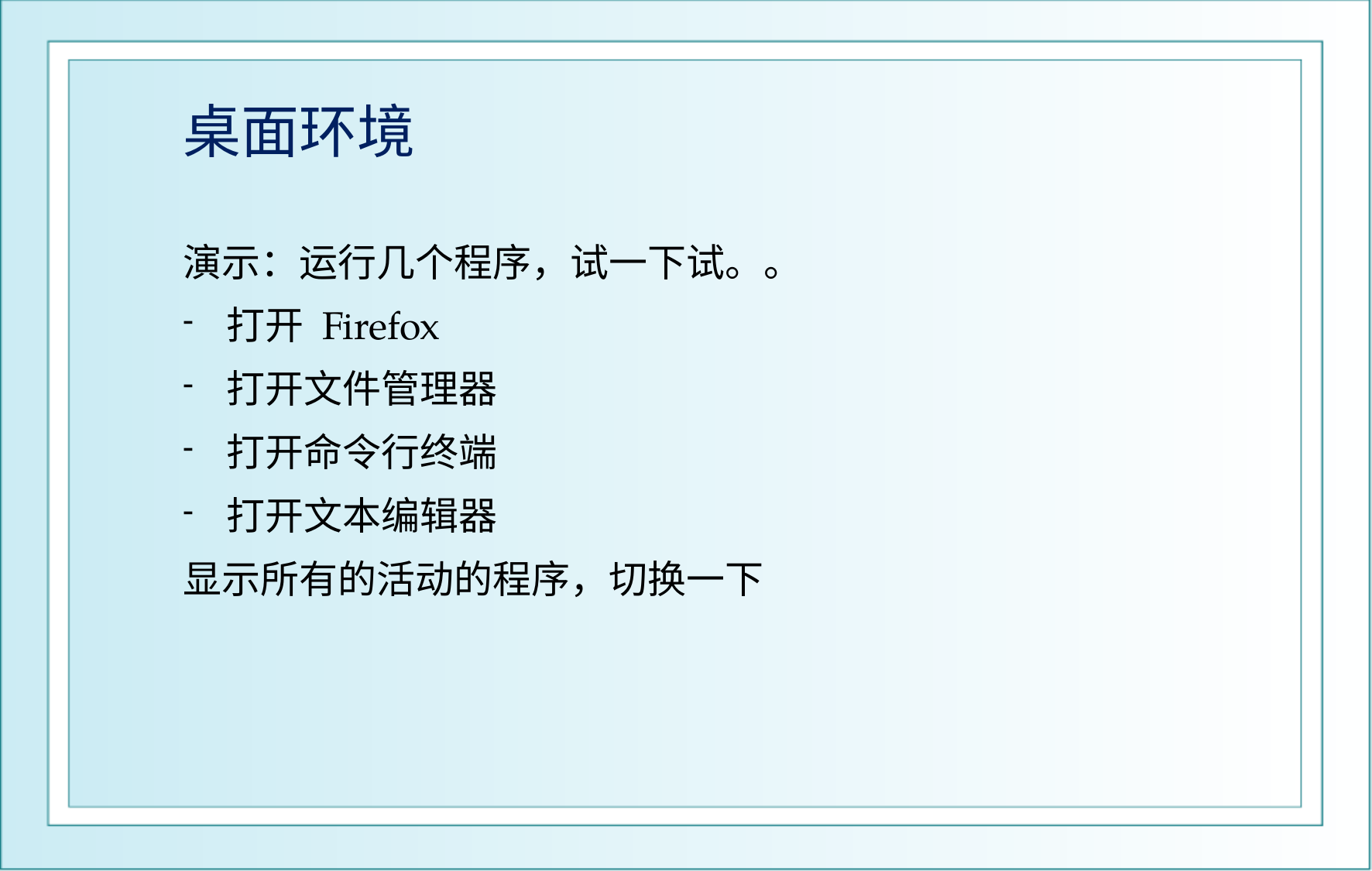

# 桌面环境
演示：运行几个程序，试一下试。。
打开 Firefox
打开文件管理器
打开命令行终端
打开文本编辑器
显示所有的活动的程序，切换一下